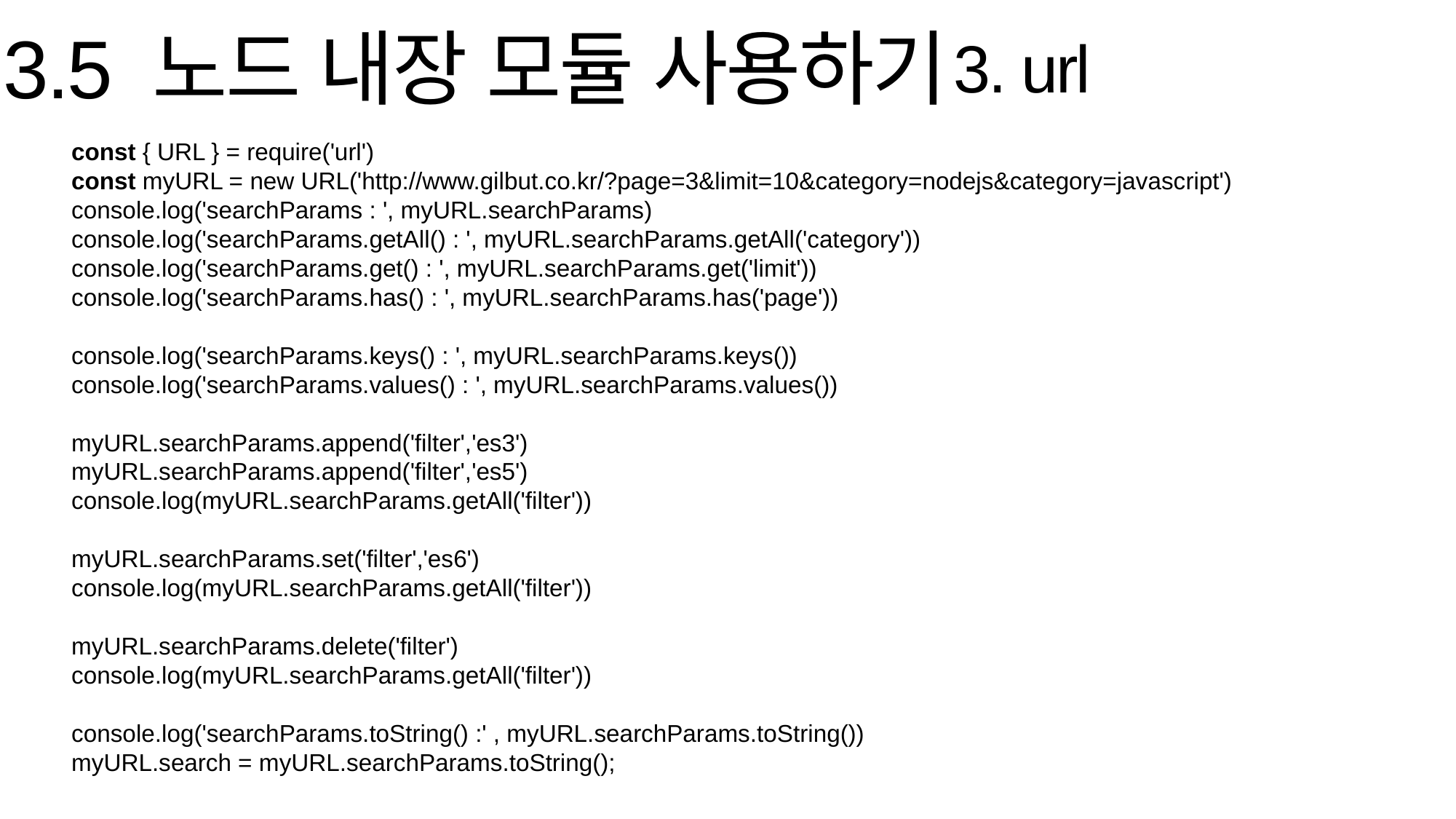

3.5 노드 내장 모듈 사용하기
3. url
const { URL } = require('url')
const myURL = new URL('http://www.gilbut.co.kr/?page=3&limit=10&category=nodejs&category=javascript')
console.log('searchParams : ', myURL.searchParams)
console.log('searchParams.getAll() : ', myURL.searchParams.getAll('category'))
console.log('searchParams.get() : ', myURL.searchParams.get('limit'))
console.log('searchParams.has() : ', myURL.searchParams.has('page'))
console.log('searchParams.keys() : ', myURL.searchParams.keys())
console.log('searchParams.values() : ', myURL.searchParams.values())
myURL.searchParams.append('filter','es3')
myURL.searchParams.append('filter','es5')
console.log(myURL.searchParams.getAll('filter'))
myURL.searchParams.set('filter','es6')
console.log(myURL.searchParams.getAll('filter'))
myURL.searchParams.delete('filter')
console.log(myURL.searchParams.getAll('filter'))
console.log('searchParams.toString() :' , myURL.searchParams.toString())
myURL.search = myURL.searchParams.toString();